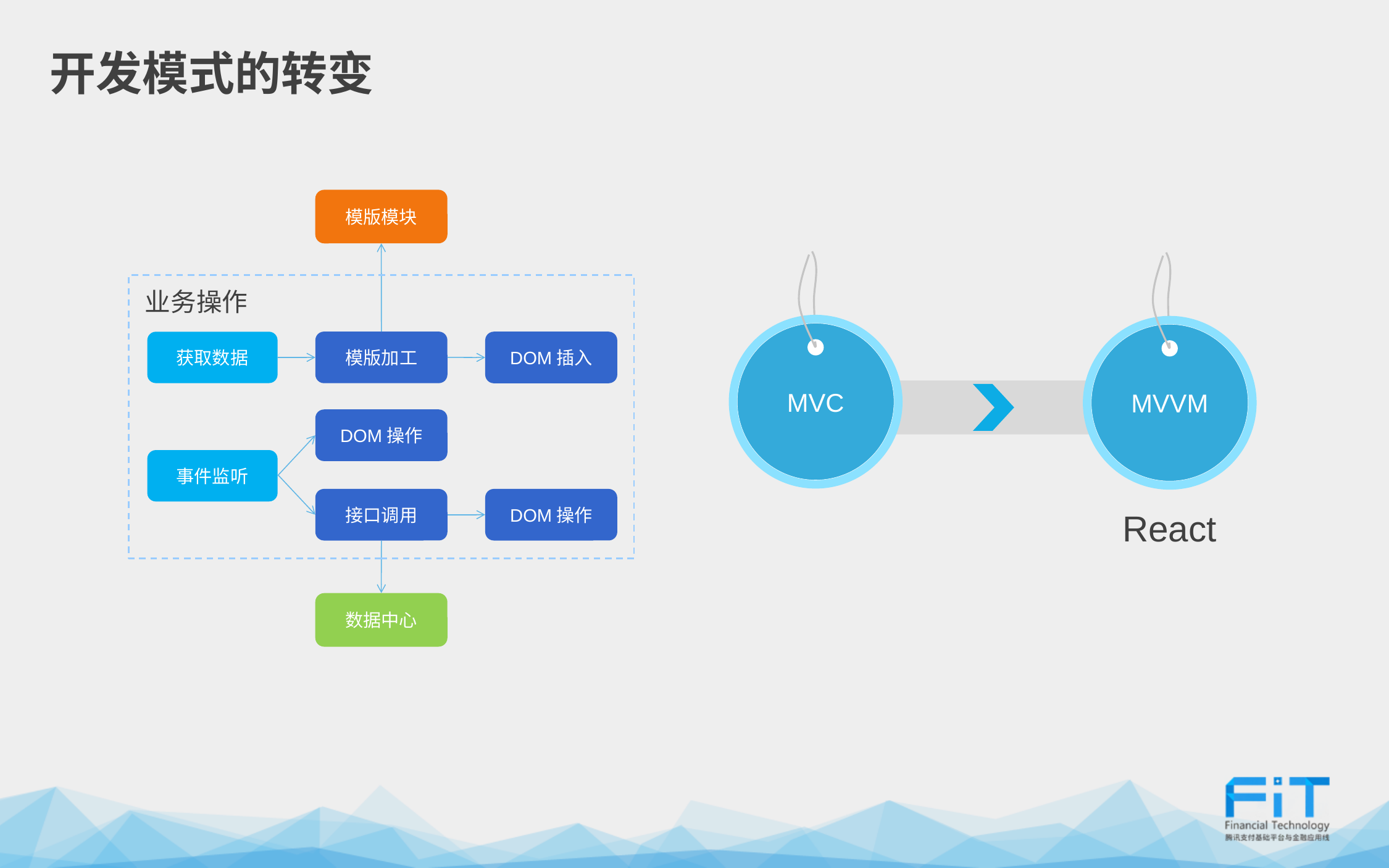

# 开发模式的转变
模版模块

业务操作
模版加工
获取数据
DOM插入
DOM操作
事件监听
接口调用
DOM操作
数据中心

MVC

MVVM

React